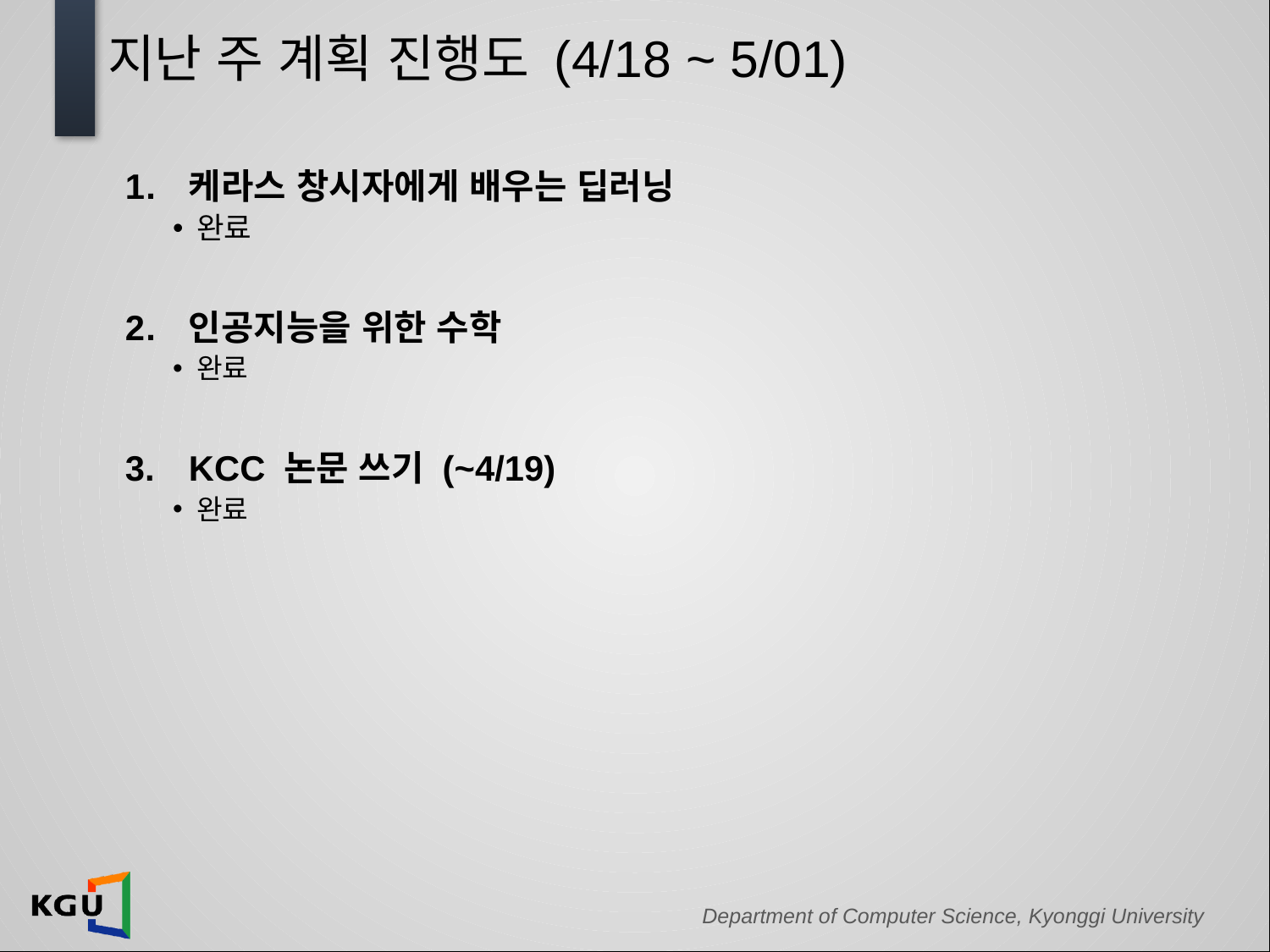

# 지난 주 계획 진행도 (4/18 ~ 5/01)
케라스 창시자에게 배우는 딥러닝
완료

인공지능을 위한 수학
완료

KCC 논문 쓰기 (~4/19)
완료